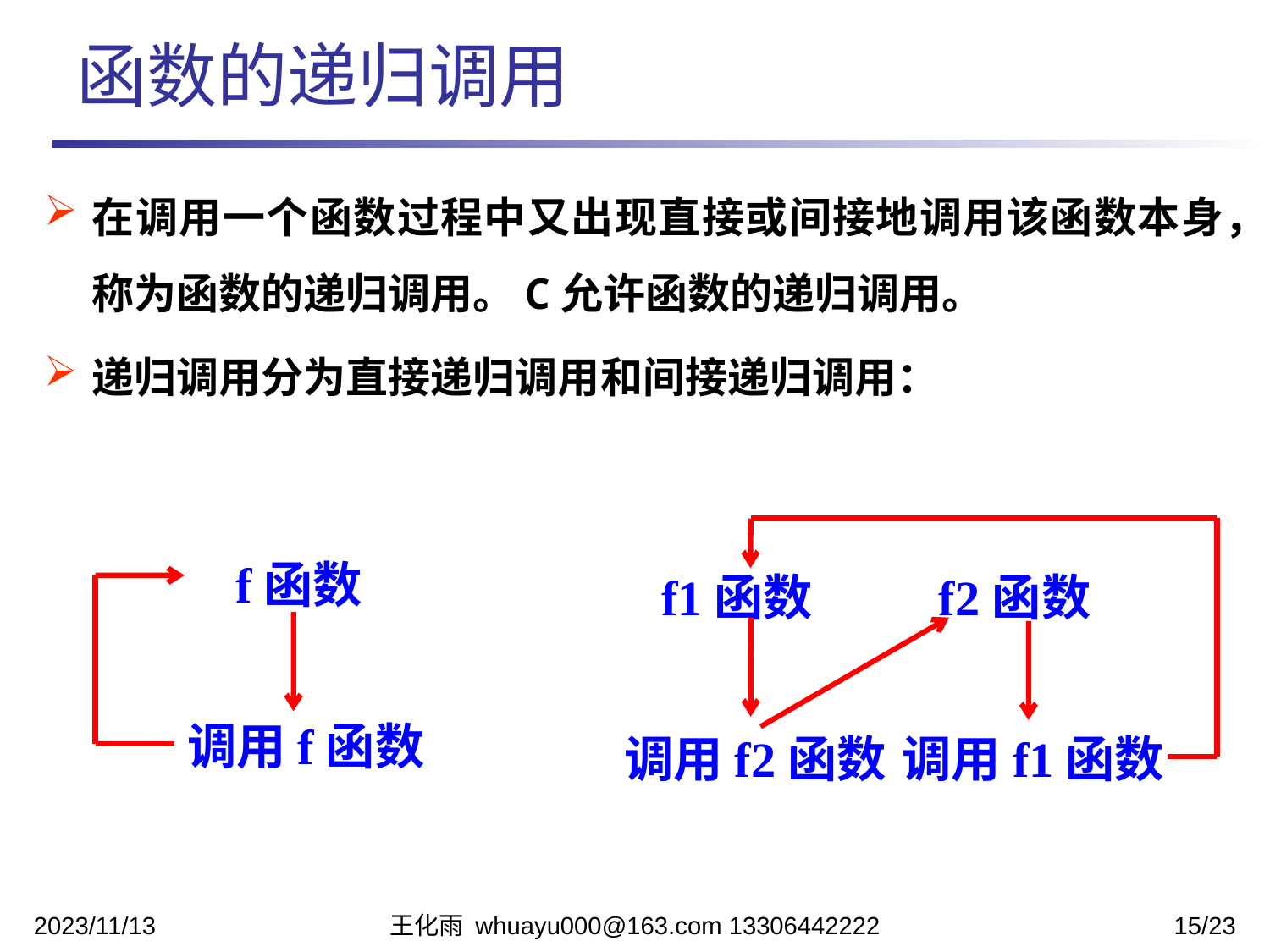

函数的递归调用
在调用一个函数过程中又出现直接或间接地调用该函数本身，称为函数的递归调用。C允许函数的递归调用。
递归调用分为直接递归调用和间接递归调用：
   f函数

调用f函数
   f1函数

调用f2函数
   f2函数

调用f1函数
2023/11/13
王化雨 whuayu000@163.com 13306442222
15/23